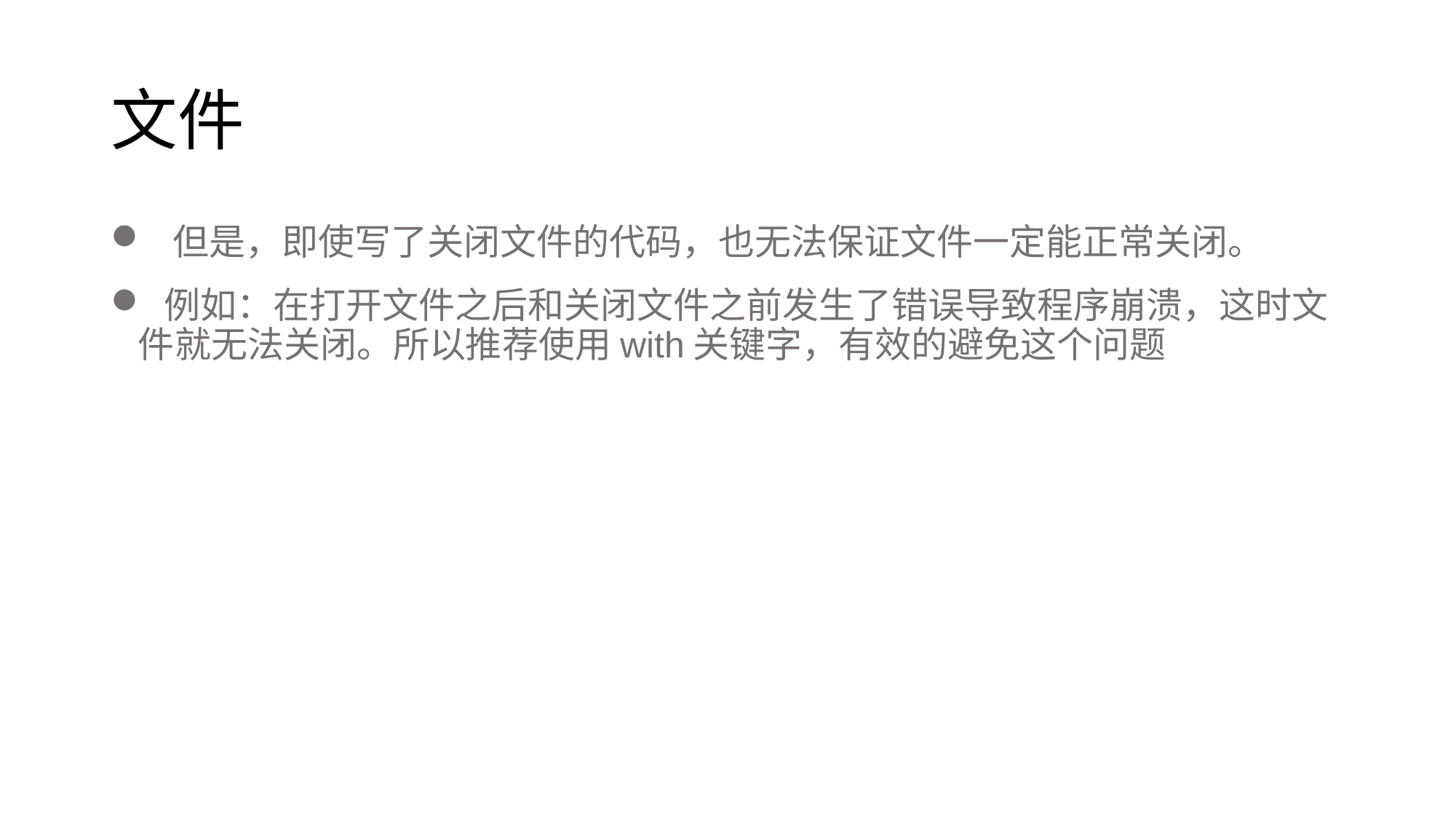

# 文件
  但是，即使写了关闭文件的代码，也无法保证文件一定能正常关闭。
 例如：在打开文件之后和关闭文件之前发生了错误导致程序崩溃，这时文件就无法关闭。所以推荐使用with关键字，有效的避免这个问题